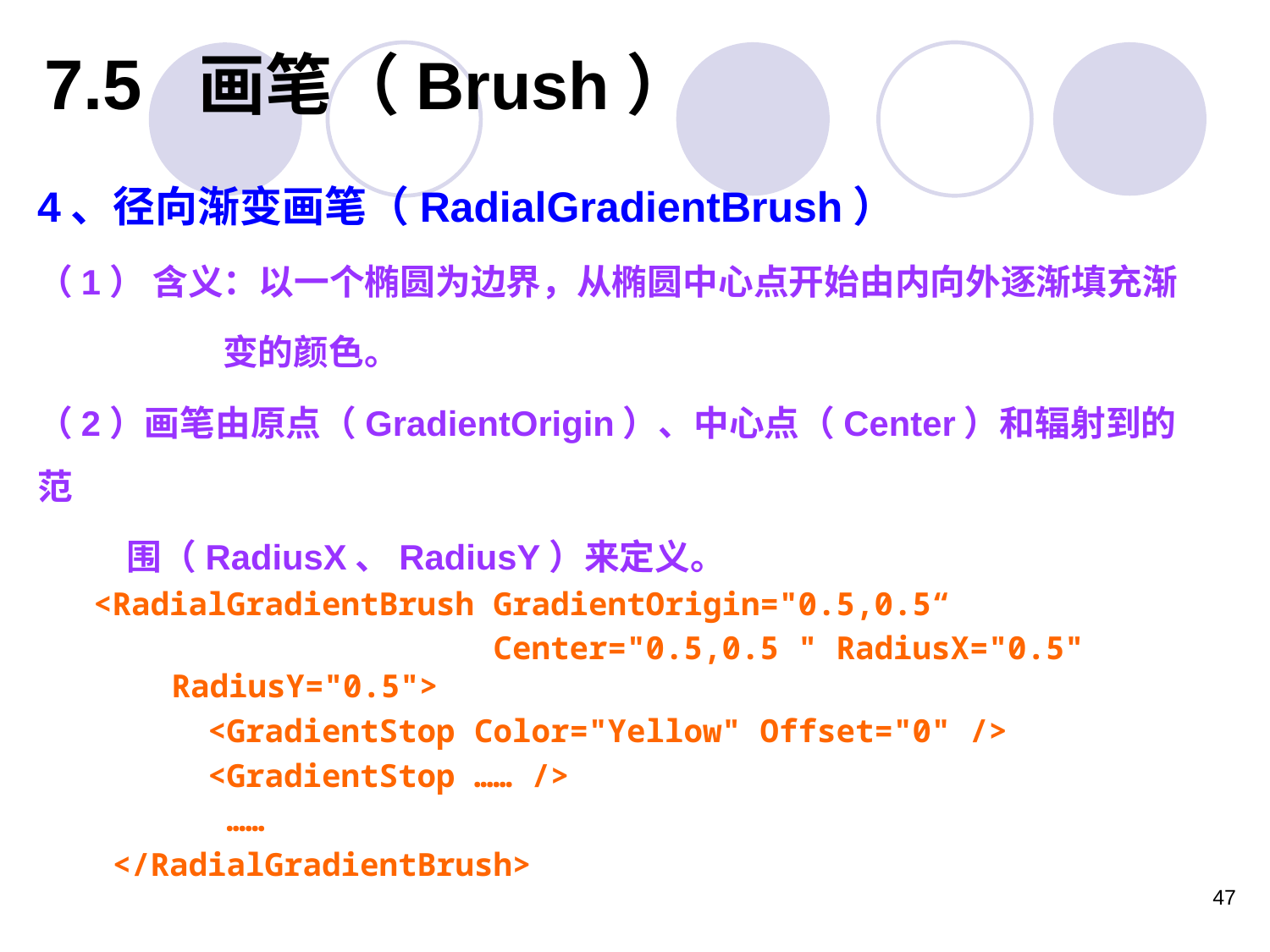

7.5  画笔（Brush）
4、径向渐变画笔（RadialGradientBrush）
（1） 含义：以一个椭圆为边界，从椭圆中心点开始由内向外逐渐填充渐
                      变的颜色。
（2）画笔由原点（GradientOrigin）、中心点（Center）和辐射到的范
          围（RadiusX、RadiusY）来定义。
 <RadialGradientBrush GradientOrigin="0.5,0.5“
                      Center="0.5,0.5 " RadiusX="0.5" RadiusY="0.5">
       <GradientStop Color="Yellow" Offset="0" />
       <GradientStop …… />
        ……
  </RadialGradientBrush>

47